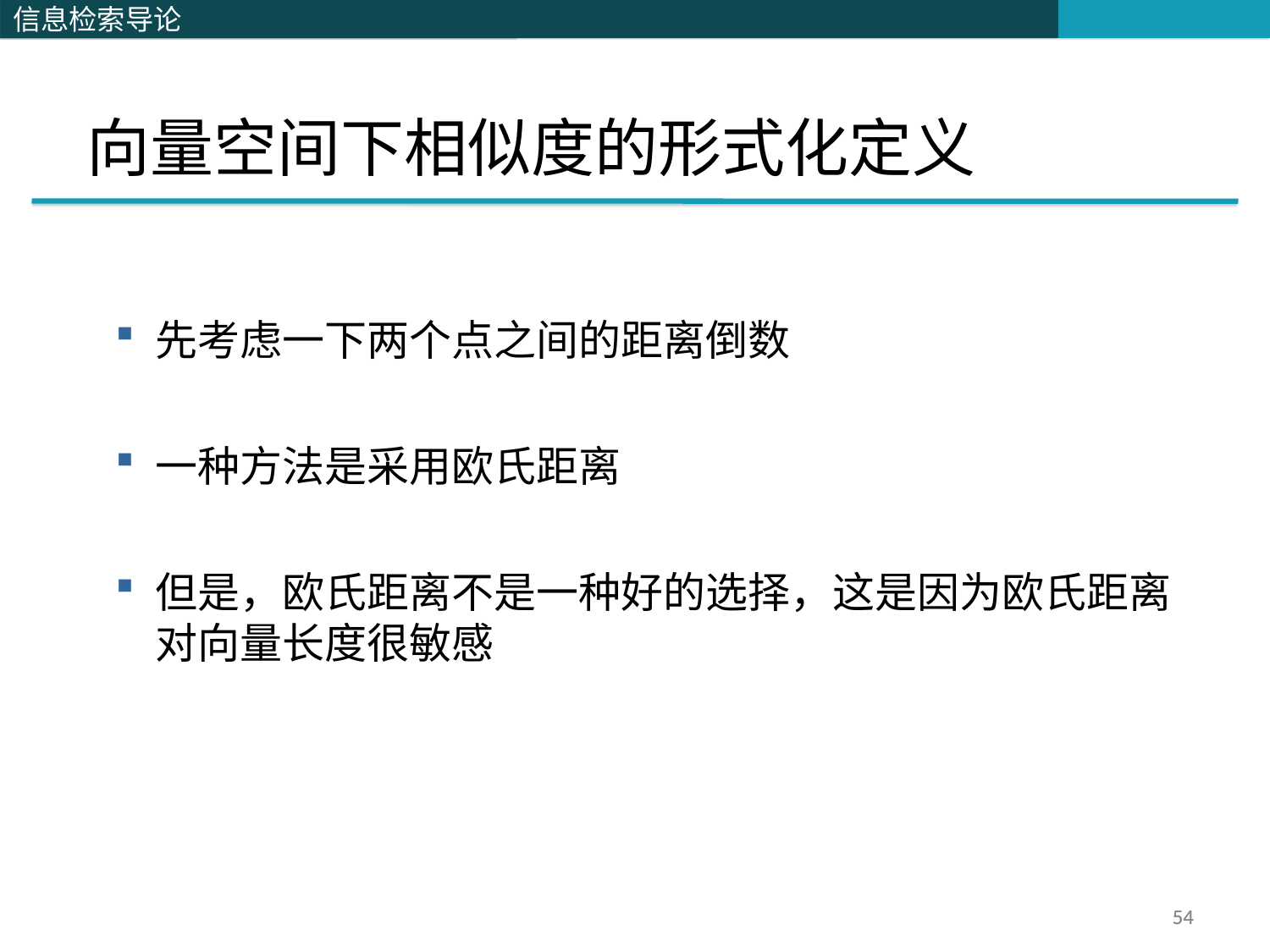

向量空间下相似度的形式化定义

先考虑一下两个点之间的距离倒数

一种方法是采用欧氏距离

但是，欧氏距离不是一种好的选择，这是因为欧氏距离对向量长度很敏感
54
54